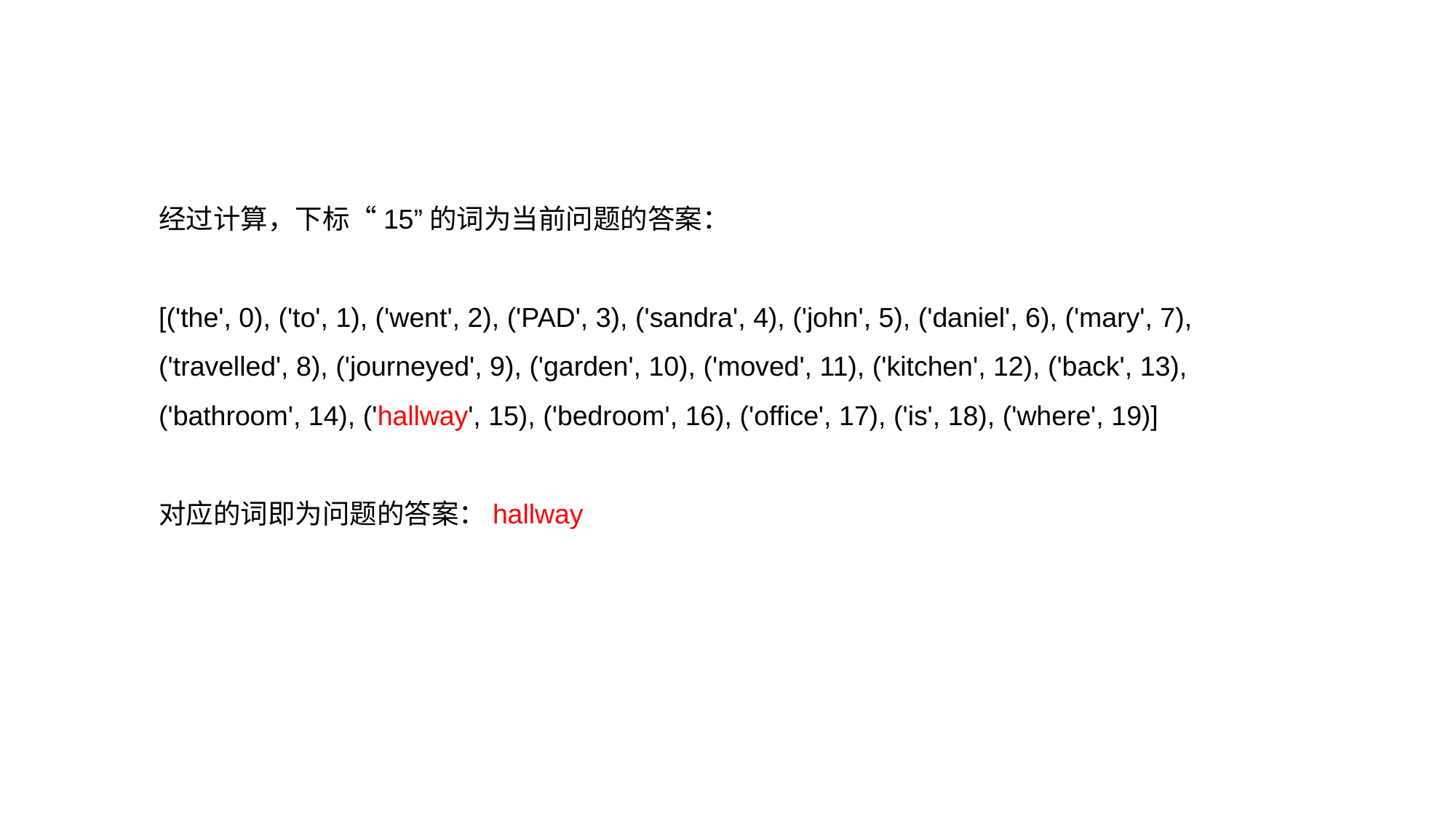

经过计算，下标“15”的词为当前问题的答案：

[('the', 0), ('to', 1), ('went', 2), ('PAD', 3), ('sandra', 4), ('john', 5), ('daniel', 6), ('mary', 7), ('travelled', 8), ('journeyed', 9), ('garden', 10), ('moved', 11), ('kitchen', 12), ('back', 13), ('bathroom', 14), ('hallway', 15), ('bedroom', 16), ('office', 17), ('is', 18), ('where', 19)]

对应的词即为问题的答案：hallway